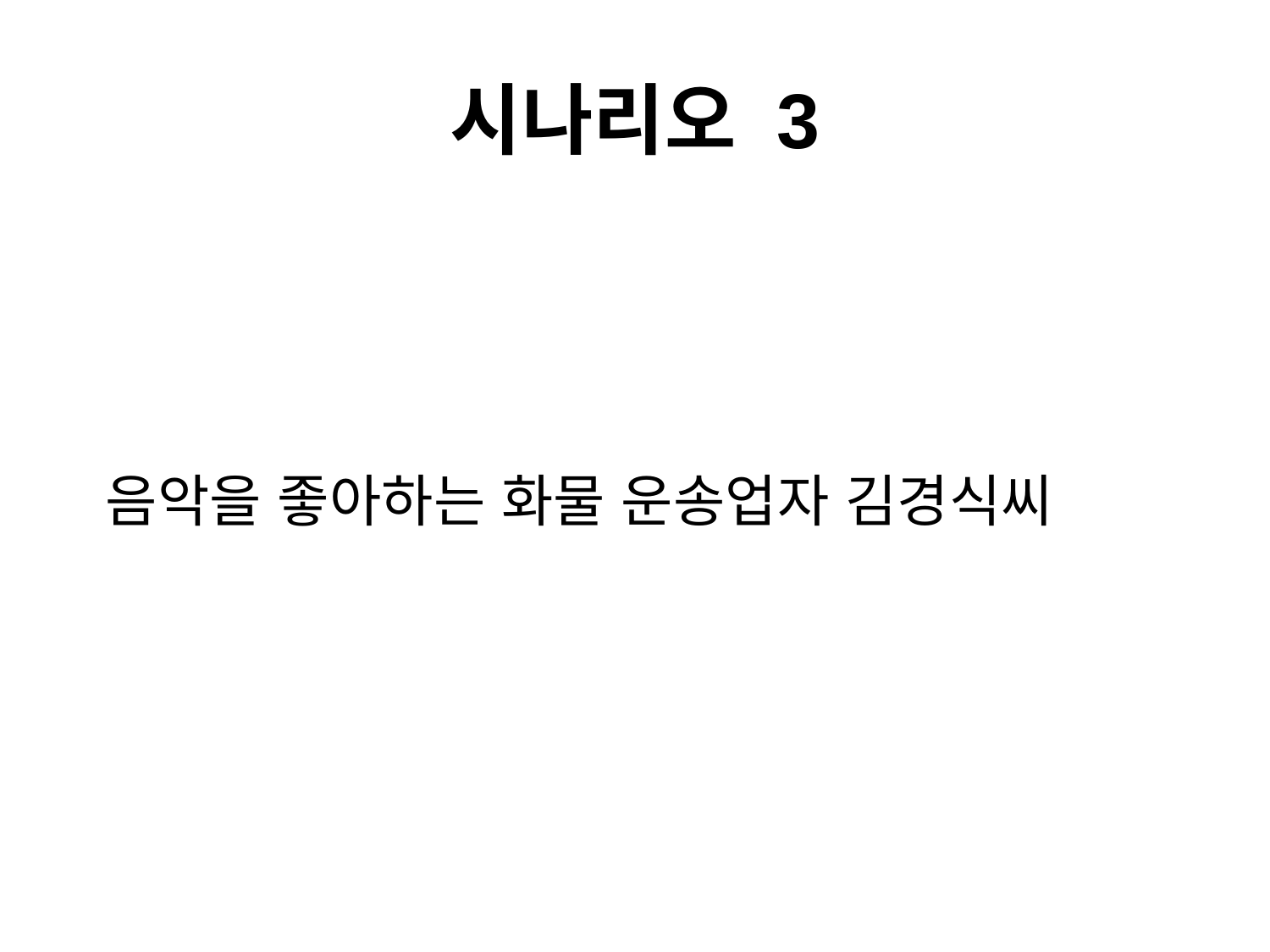

# 시나리오 3

 음악을 좋아하는 화물 운송업자 김경식씨